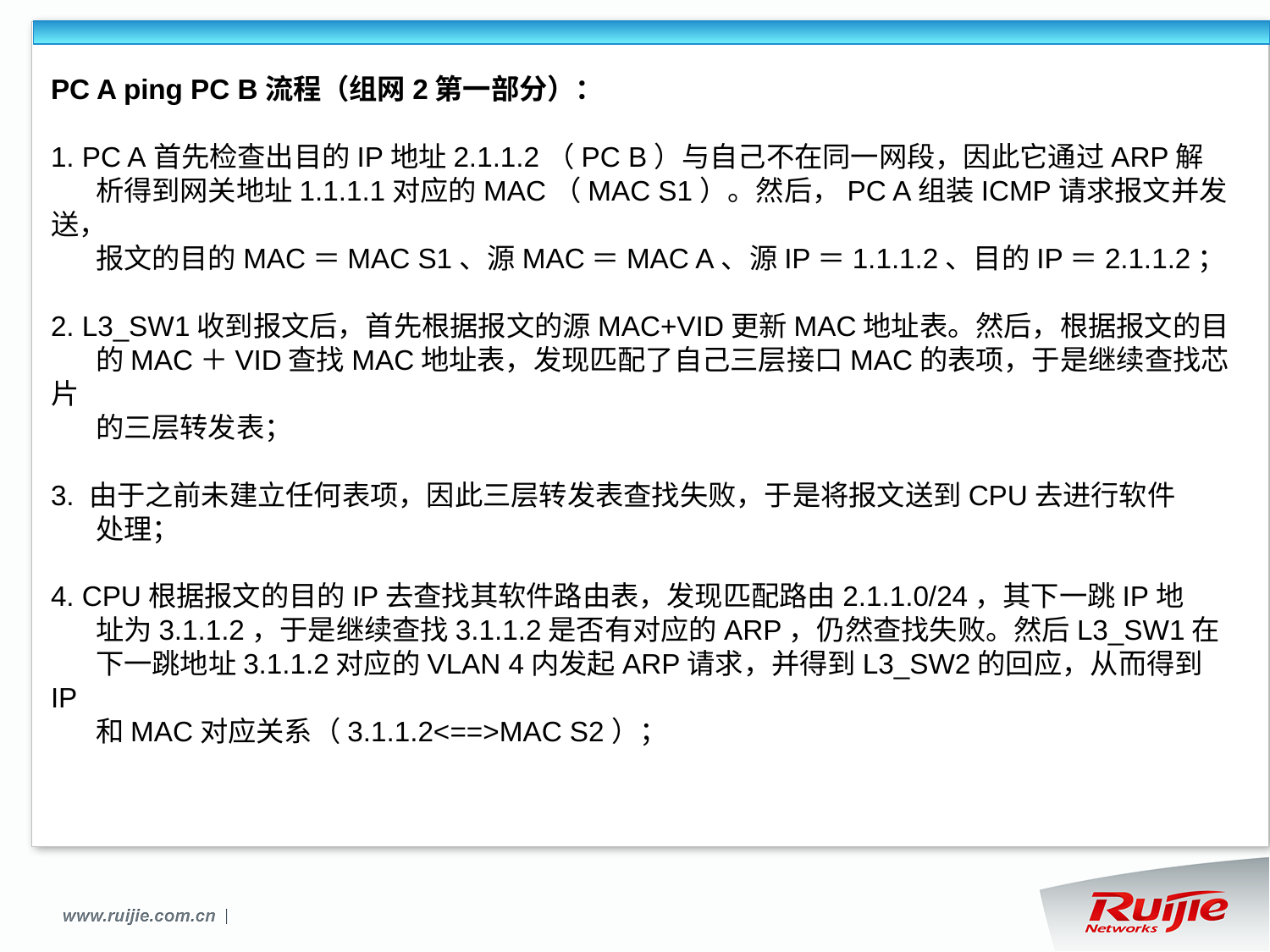

PC A ping PC B流程（组网2第一部分）：

1. PC A首先检查出目的IP地址2.1.1.2（PC B）与自己不在同一网段，因此它通过ARP解
      析得到网关地址1.1.1.1对应的MAC（MAC S1）。然后，PC A组装ICMP请求报文并发送，
      报文的目的MAC＝MAC S1、源MAC＝MAC A、源IP＝1.1.1.2、目的IP＝2.1.1.2；

2. L3_SW1收到报文后，首先根据报文的源MAC+VID更新MAC地址表。然后，根据报文的目
      的MAC＋VID查找MAC地址表，发现匹配了自己三层接口MAC的表项，于是继续查找芯片
      的三层转发表；

3. 由于之前未建立任何表项，因此三层转发表查找失败，于是将报文送到CPU去进行软件
      处理；

4. CPU根据报文的目的IP去查找其软件路由表，发现匹配路由2.1.1.0/24，其下一跳IP地
      址为3.1.1.2，于是继续查找3.1.1.2是否有对应的ARP，仍然查找失败。然后L3_SW1在
      下一跳地址3.1.1.2对应的VLAN 4内发起ARP请求，并得到L3_SW2的回应，从而得到IP
      和MAC对应关系（3.1.1.2<==>MAC S2）；